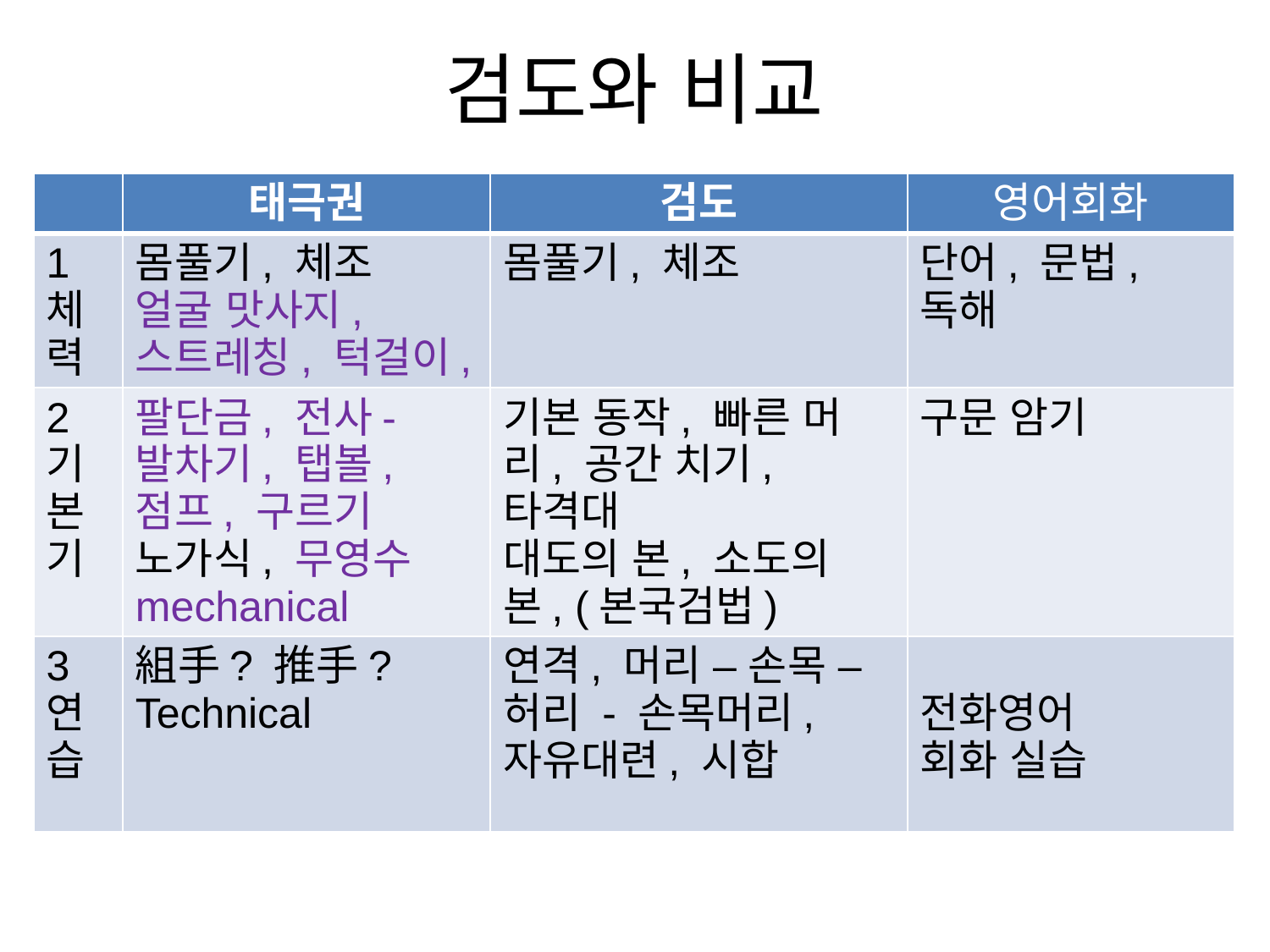

# 검도와 비교
|  | 태극권 | 검도 | 영어회화 |
| --- | --- | --- | --- |
| 1 체력 | 몸풀기, 체조 얼굴 맛사지, 스트레칭, 턱걸이, | 몸풀기, 체조 | 단어, 문법, 독해 |
| 2 기본기 | 팔단금, 전사-발차기, 탭볼, 점프, 구르기 노가식, 무영수 mechanical | 기본 동작, 빠른 머리, 공간 치기, 타격대 대도의 본, 소도의 본, (본국검법) | 구문 암기 |
| 3 연습 | 組手? 推手? Technical | 연격, 머리 – 손목 –허리 - 손목머리, 자유대련, 시합 | 전화영어 회화 실습 |